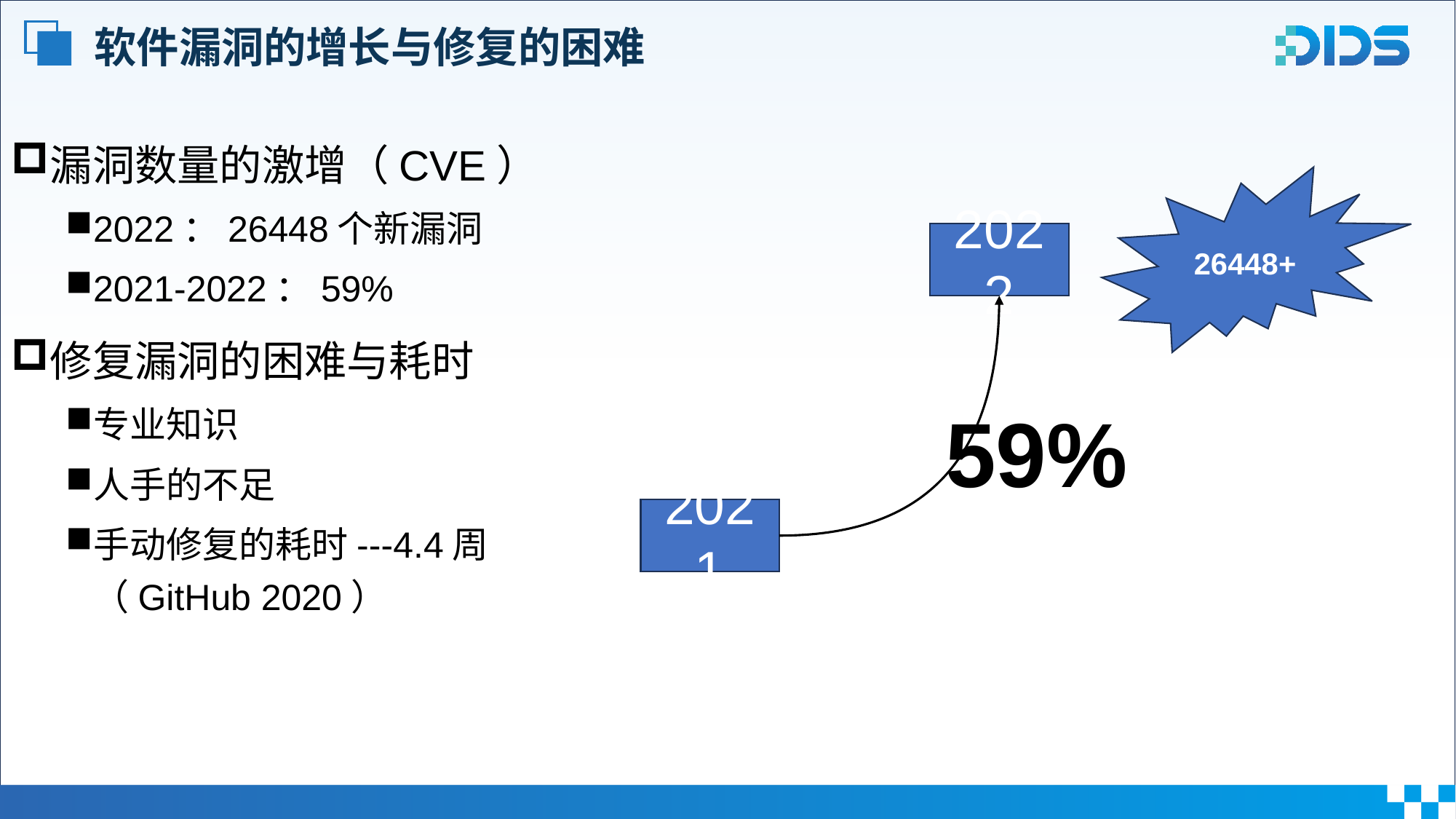

# 软件漏洞的增长与修复的困难
漏洞数量的激增（CVE）
2022：26448个新漏洞
2021-2022：59%
修复漏洞的困难与耗时
专业知识
人手的不足
手动修复的耗时---4.4周（GitHub 2020）

26448+
2022
59%
2021